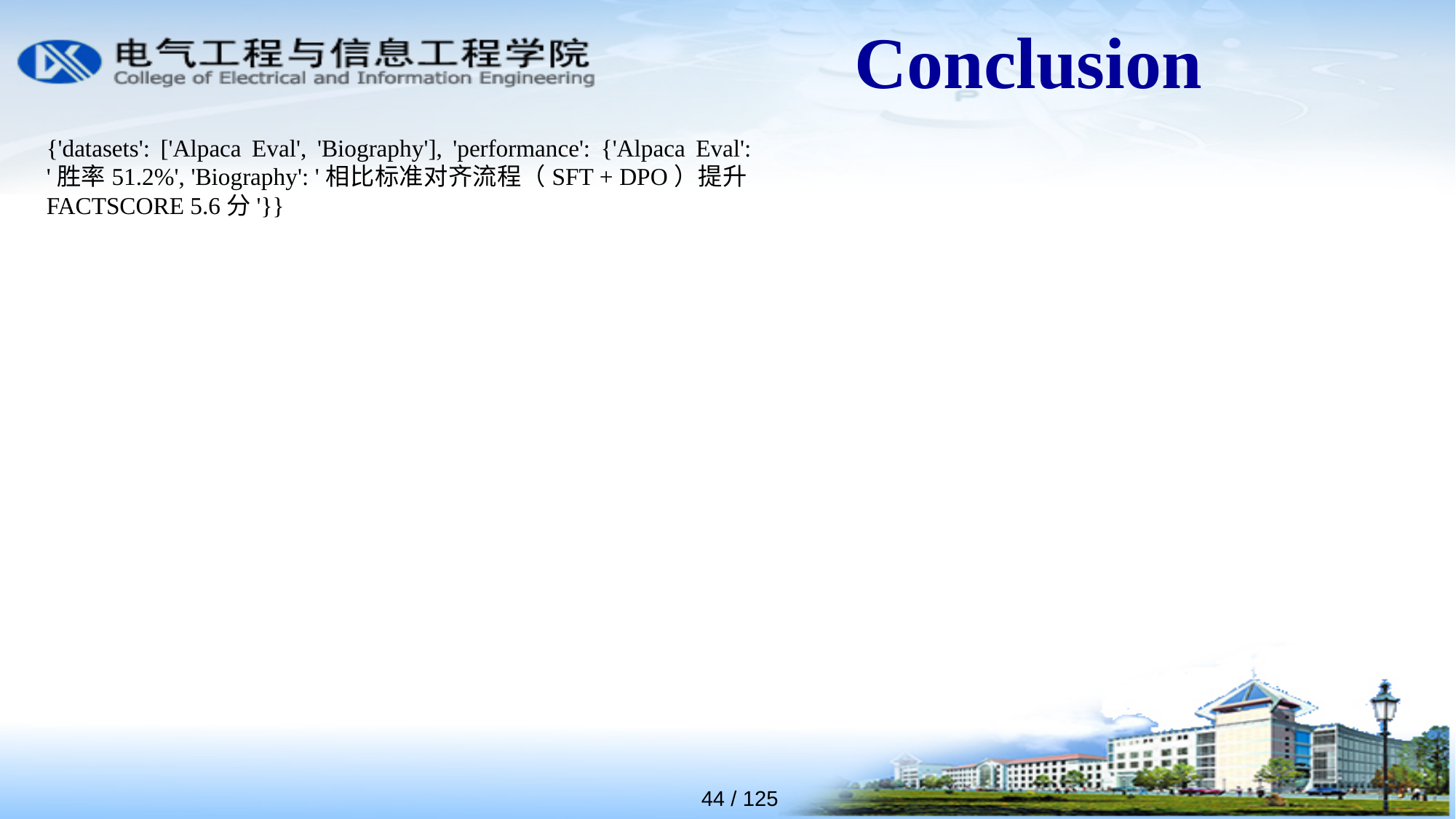

Conclusion
{'datasets': ['Alpaca Eval', 'Biography'], 'performance': {'Alpaca Eval': '胜率51.2%', 'Biography': '相比标准对齐流程（SFT + DPO）提升FACTSCORE 5.6分'}}
44 / 125